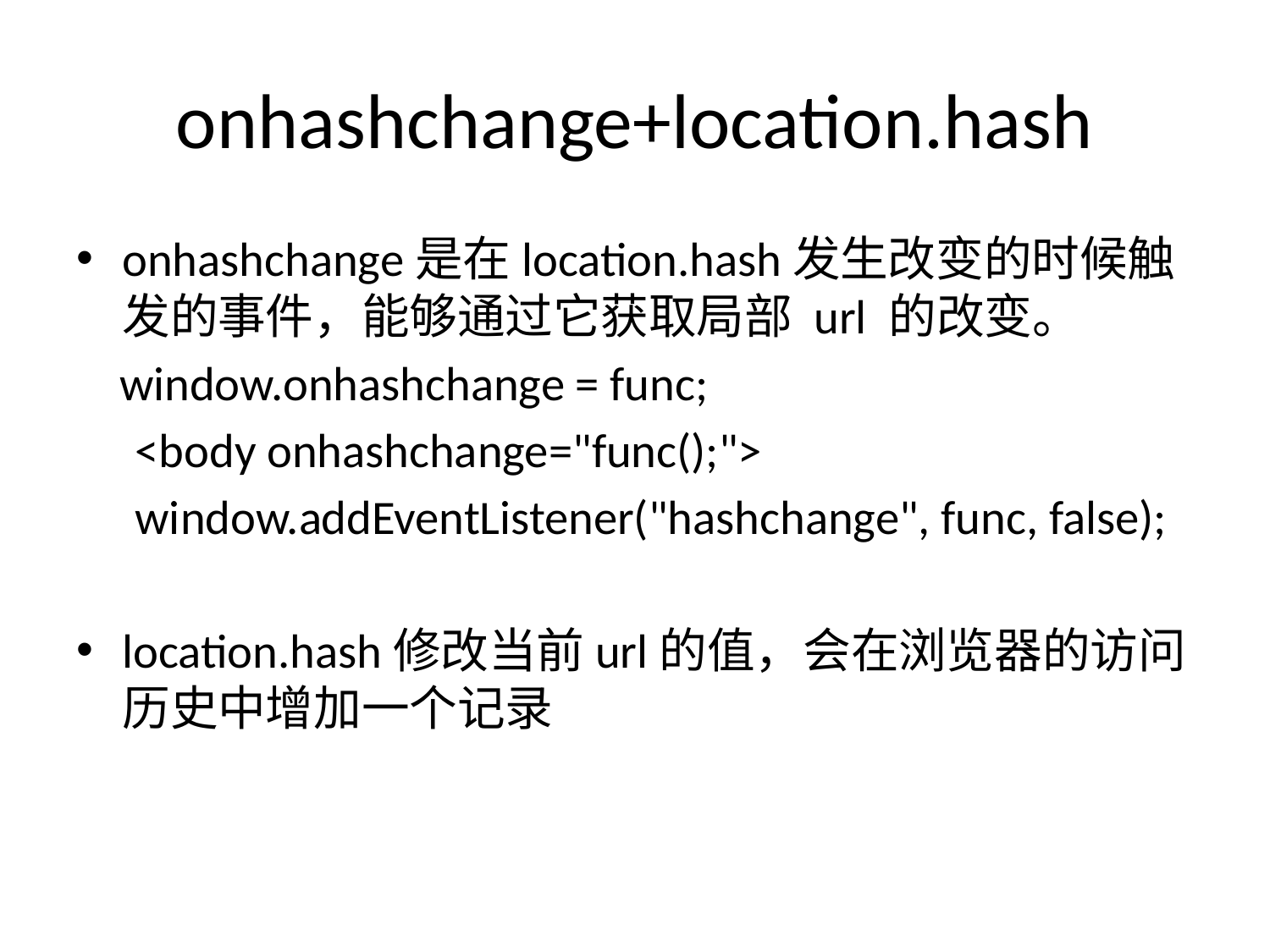

# onhashchange+location.hash
onhashchange是在location.hash发生改变的时候触发的事件，能够通过它获取局部 url 的改变。
    window.onhashchange = func;
　<body onhashchange="func();">
　window.addEventListener("hashchange", func, false);

location.hash修改当前url的值，会在浏览器的访问历史中增加一个记录